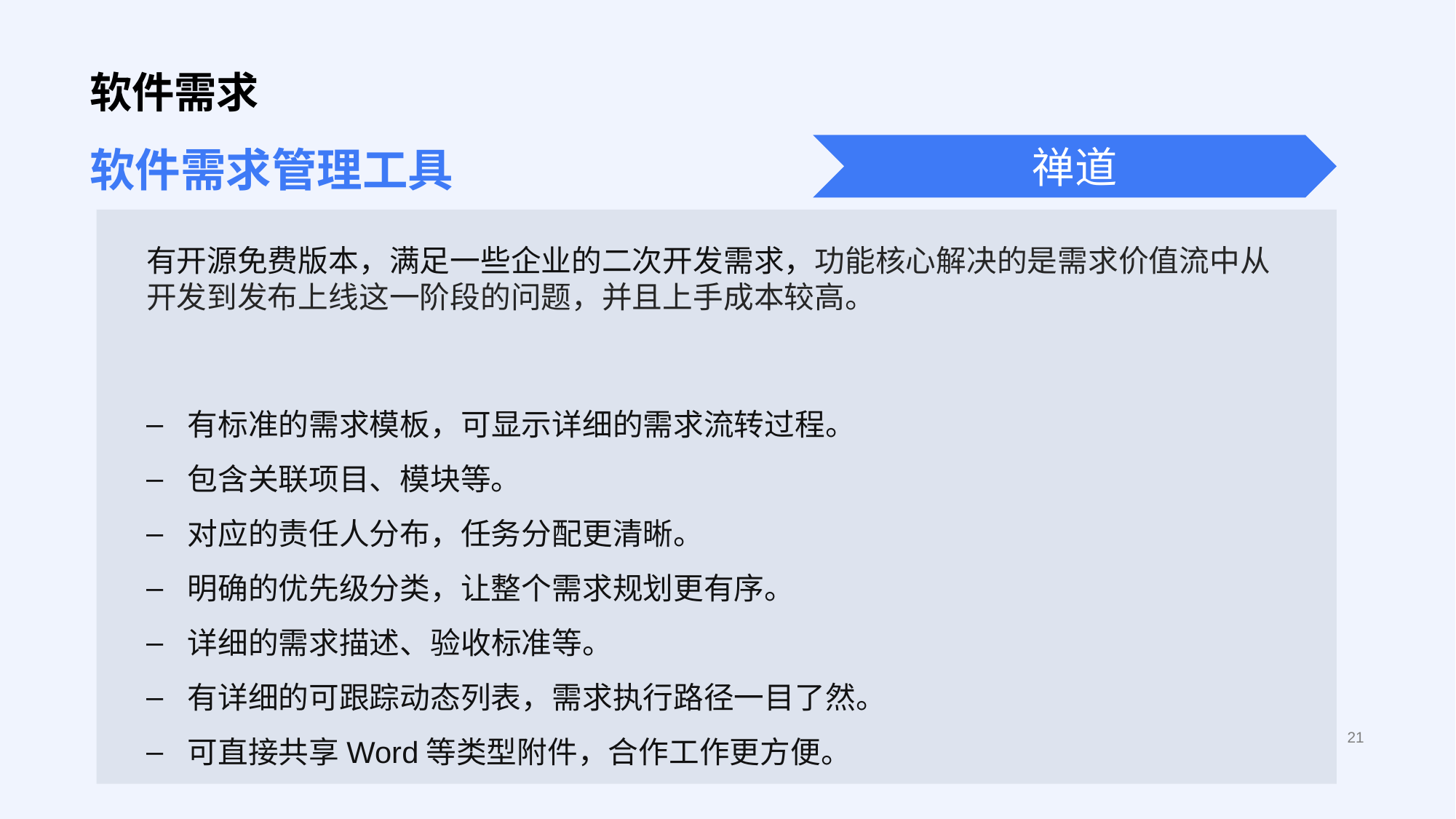

# 软件需求
软件需求管理工具
禅道

有开源免费版本，满足一些企业的二次开发需求，功能核心解决的是需求价值流中从开发到发布上线这一阶段的问题，并且上手成本较高。

有标准的需求模板，可显示详细的需求流转过程。
包含关联项目、模块等。
对应的责任人分布，任务分配更清晰。
明确的优先级分类，让整个需求规划更有序。
详细的需求描述、验收标准等。
有详细的可跟踪动态列表，需求执行路径一目了然。
可直接共享Word等类型附件，合作工作更方便。
21